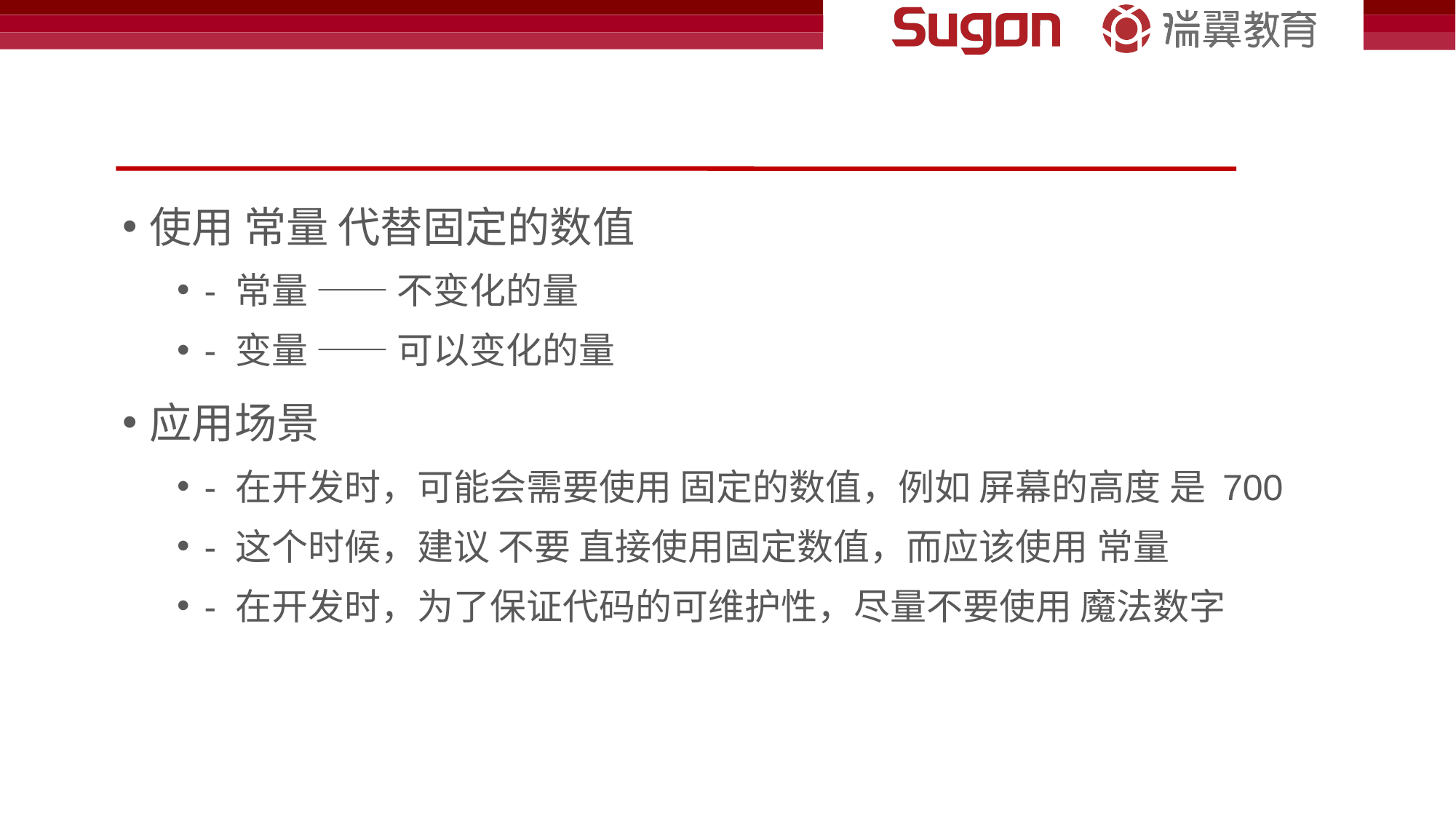

#
使用 常量 代替固定的数值
- 常量 —— 不变化的量
- 变量 —— 可以变化的量
应用场景
- 在开发时，可能会需要使用 固定的数值，例如 屏幕的高度 是 700
- 这个时候，建议 不要 直接使用固定数值，而应该使用 常量
- 在开发时，为了保证代码的可维护性，尽量不要使用 魔法数字